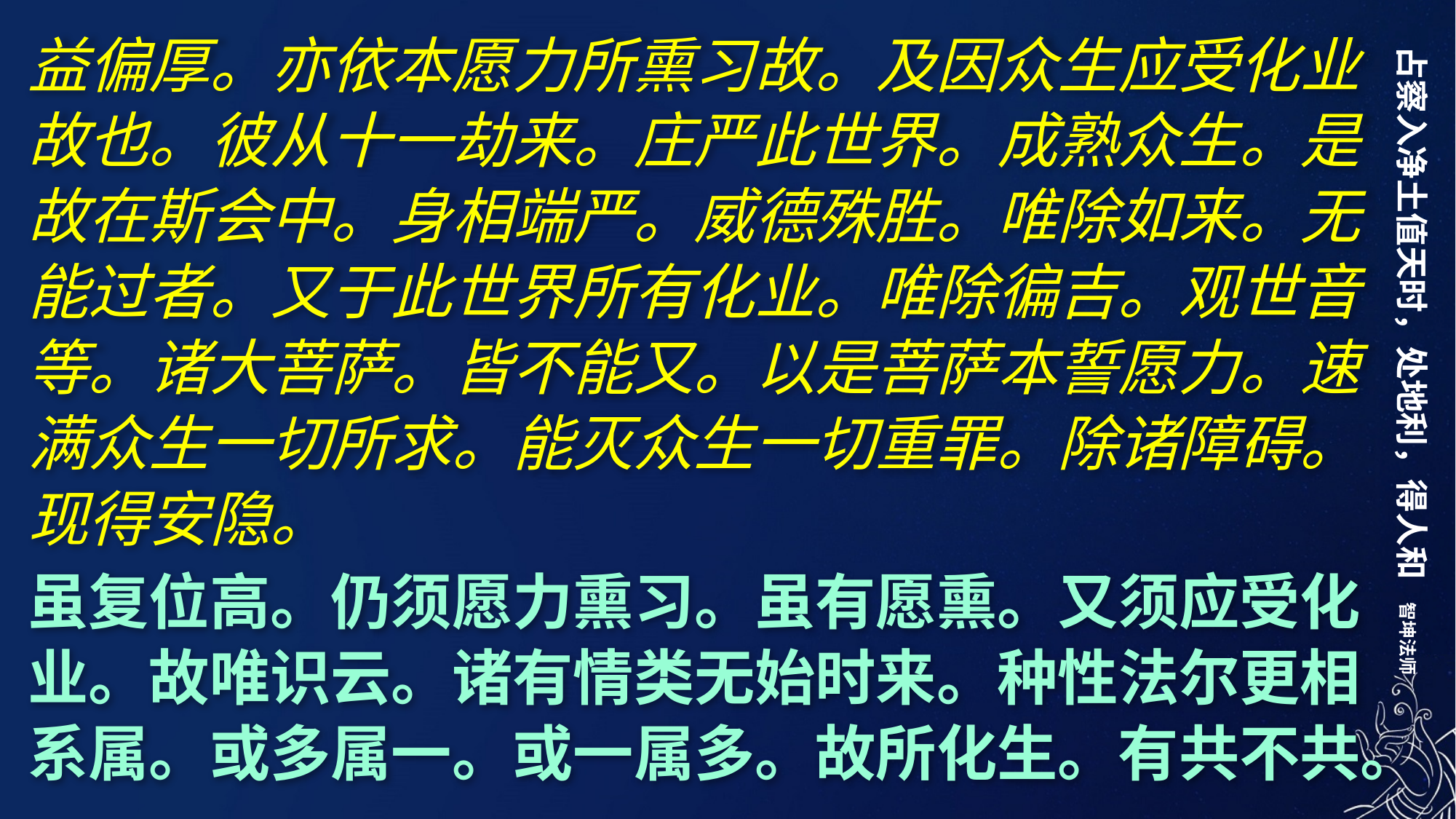

益偏厚。亦依本愿力所熏习故。及因众生应受化业故也。彼从十一劫来。庄严此世界。成熟众生。是故在斯会中。身相端严。威德殊胜。唯除如来。无能过者。又于此世界所有化业。唯除徧吉。观世音等。诸大菩萨。皆不能又。以是菩萨本誓愿力。速满众生一切所求。能灭众生一切重罪。除诸障碍。现得安隐。
虽复位高。仍须愿力熏习。虽有愿熏。又须应受化业。故唯识云。诸有情类无始时来。种性法尔更相系属。或多属一。或一属多。故所化生。有共不共。